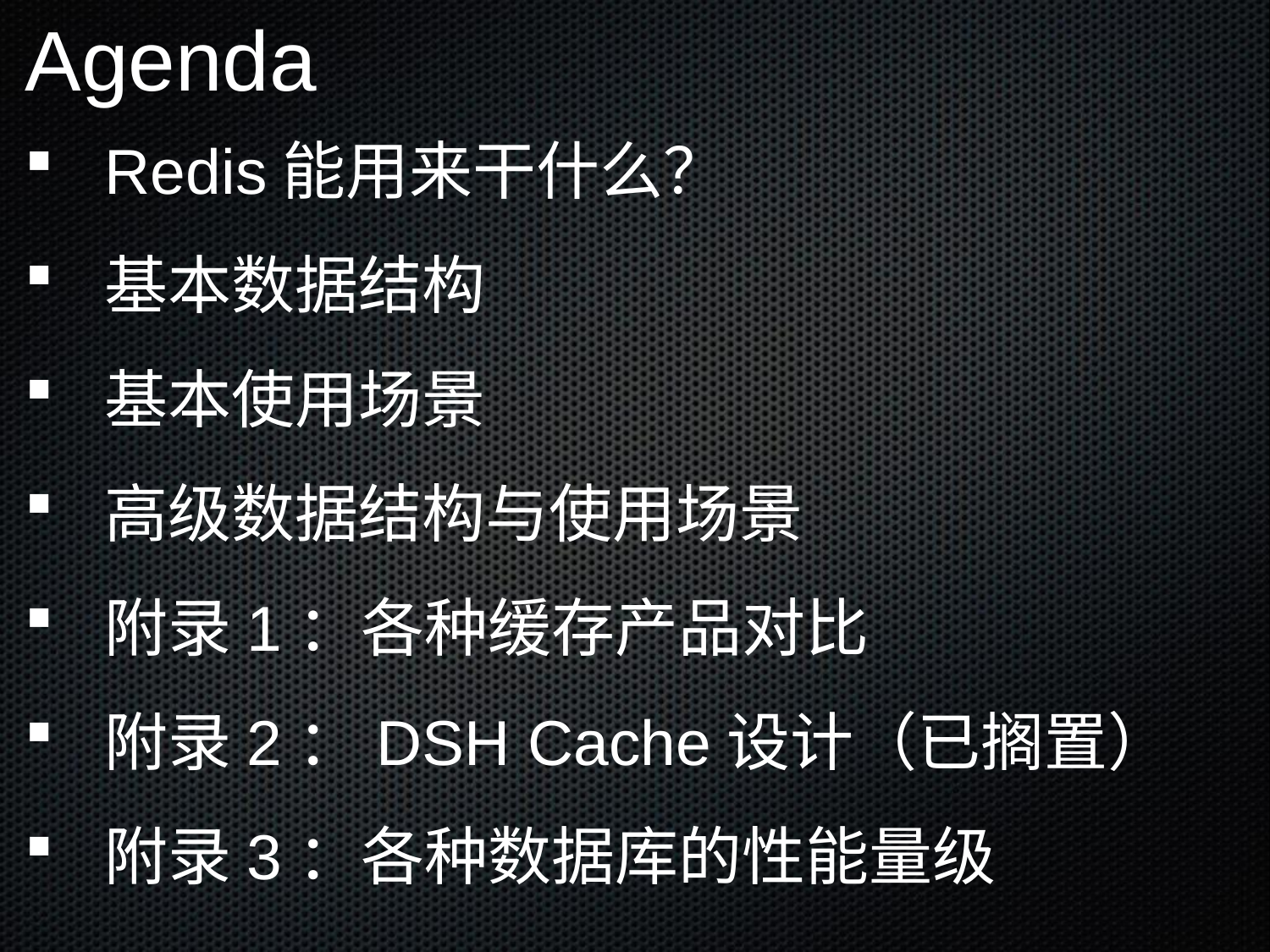

Agenda
Redis能用来干什么？
基本数据结构
基本使用场景
高级数据结构与使用场景
附录1：各种缓存产品对比
附录2：DSH Cache设计（已搁置）
附录3：各种数据库的性能量级